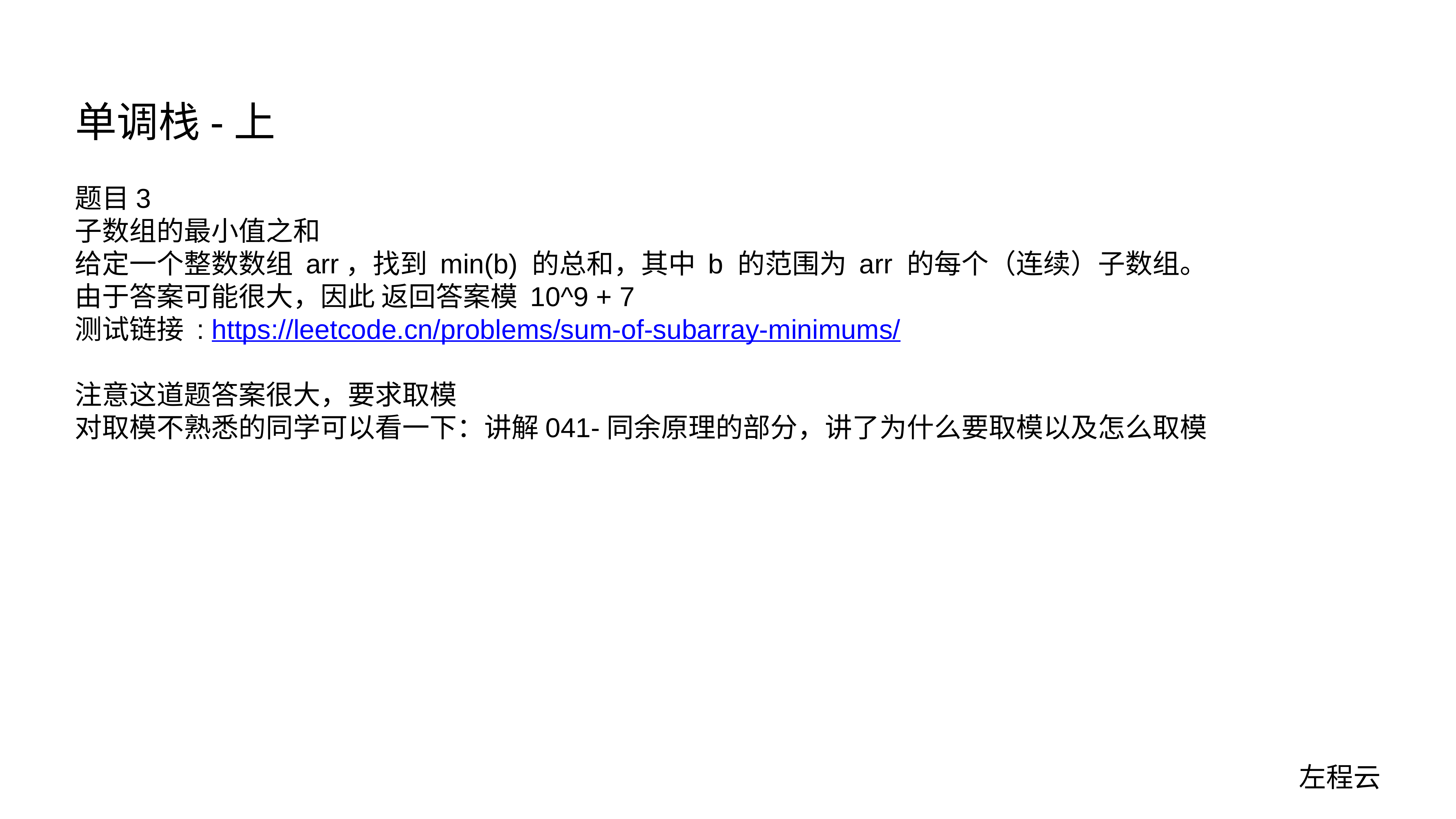

# 单调栈-上
题目3
子数组的最小值之和
给定一个整数数组 arr，找到 min(b) 的总和，其中 b 的范围为 arr 的每个（连续）子数组。
由于答案可能很大，因此 返回答案模 10^9 + 7
测试链接 : https://leetcode.cn/problems/sum-of-subarray-minimums/

注意这道题答案很大，要求取模
对取模不熟悉的同学可以看一下：讲解041-同余原理的部分，讲了为什么要取模以及怎么取模
左程云